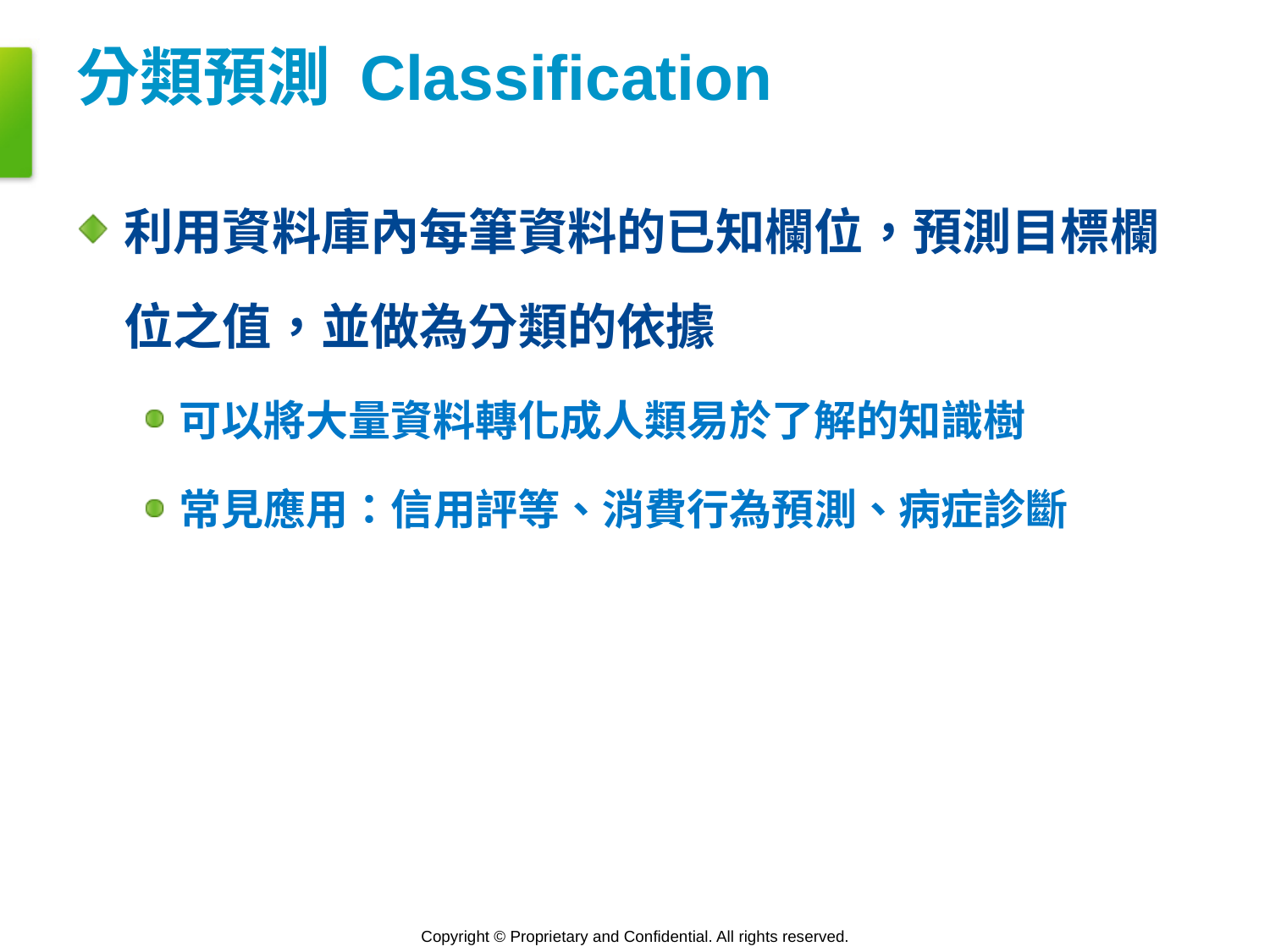

# 分類預測 Classification
利用資料庫內每筆資料的已知欄位，預測目標欄位之值，並做為分類的依據
可以將大量資料轉化成人類易於了解的知識樹
常見應用：信用評等、消費行為預測、病症診斷